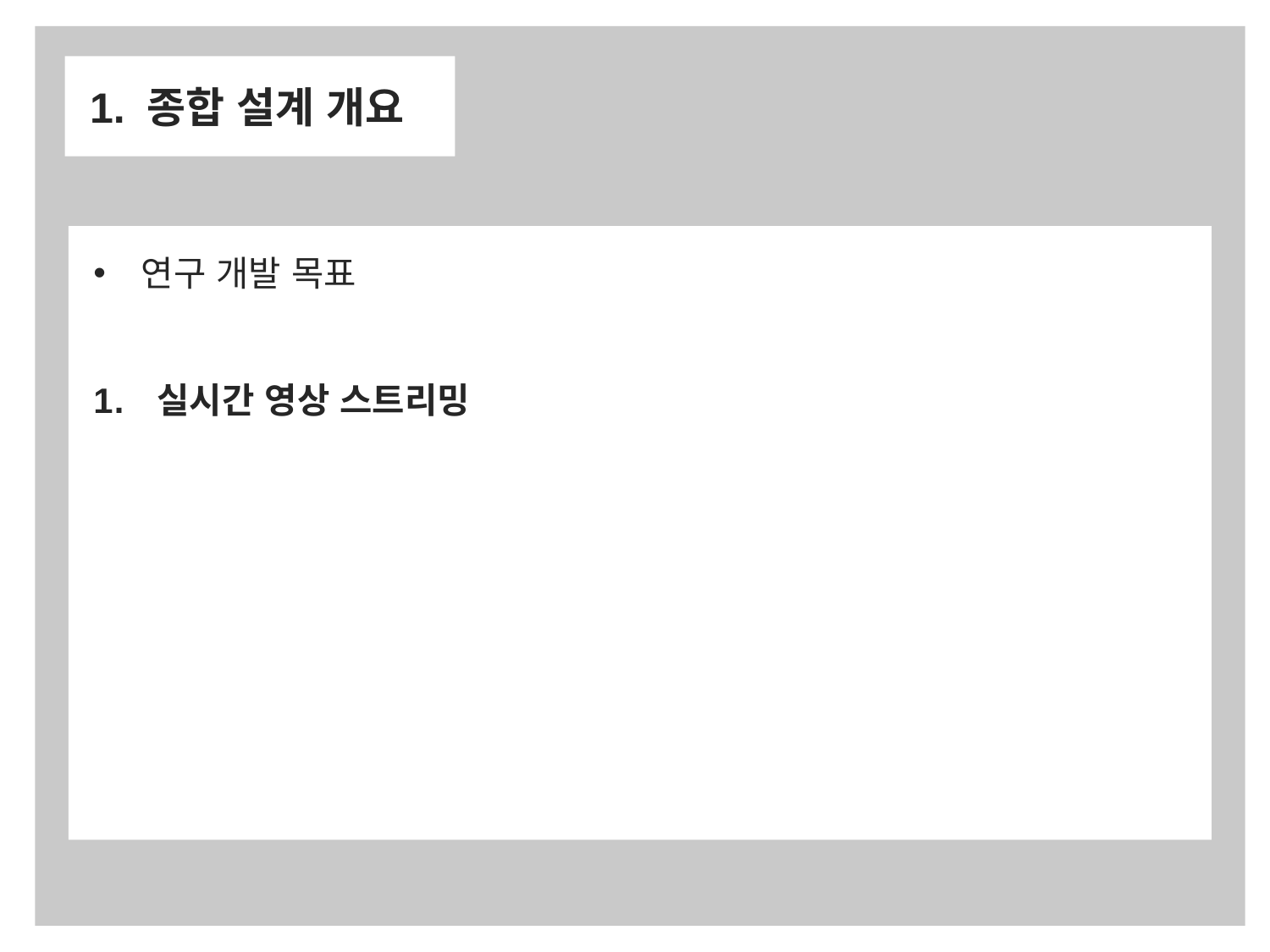

# 1. 종합 설계 개요
연구 개발 목표

실시간 영상 스트리밍